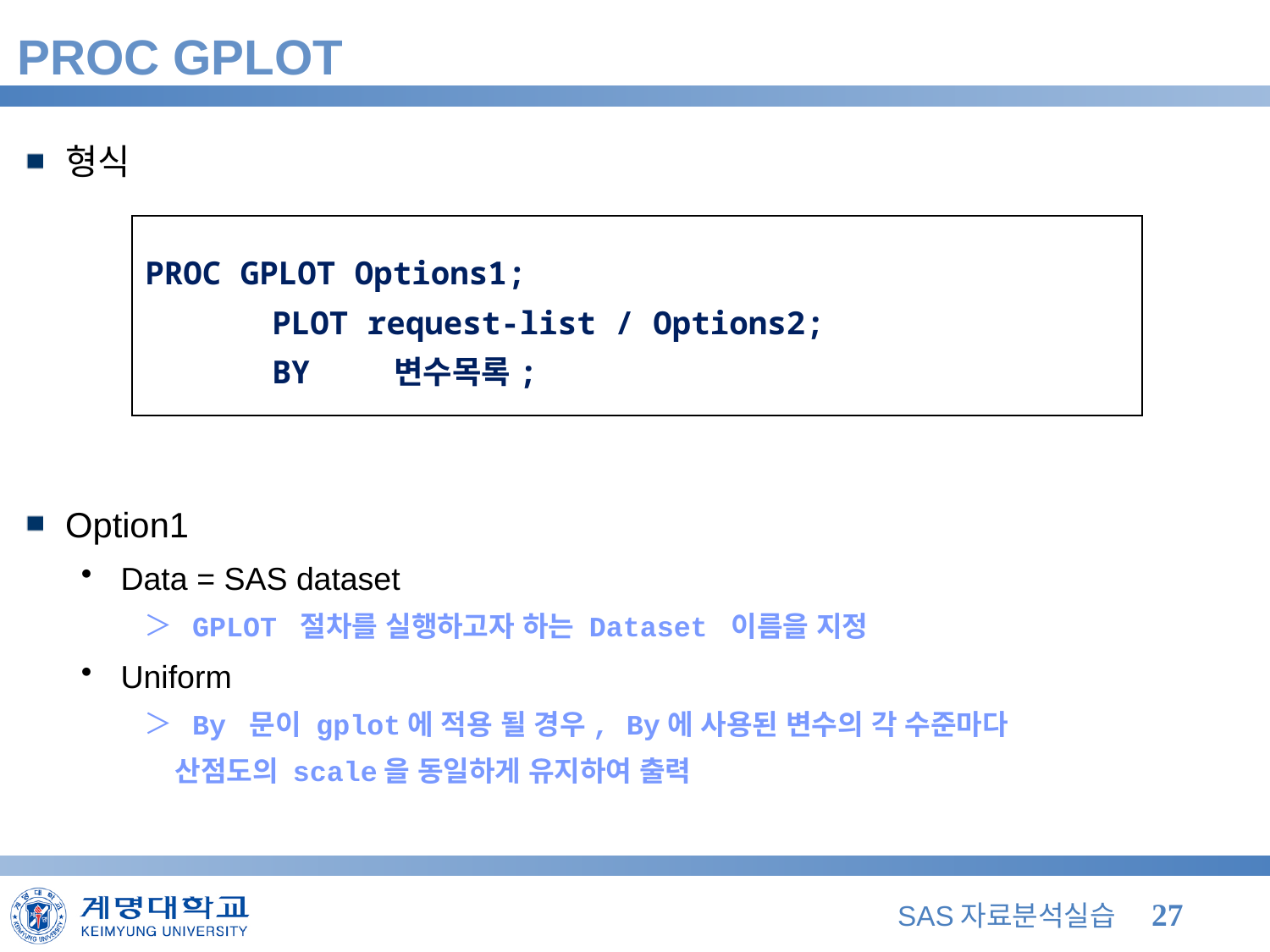

# PROC GPLOT
형식

Option1
Data = SAS dataset
GPLOT 절차를 실행하고자 하는 Dataset 이름을 지정
Uniform
By 문이 gplot에 적용 될 경우, By에 사용된 변수의 각 수준마다
   산점도의 scale을 동일하게 유지하여 출력
PROC GPLOT Options1;
	PLOT request-list / Options2;
	BY    변수목록;